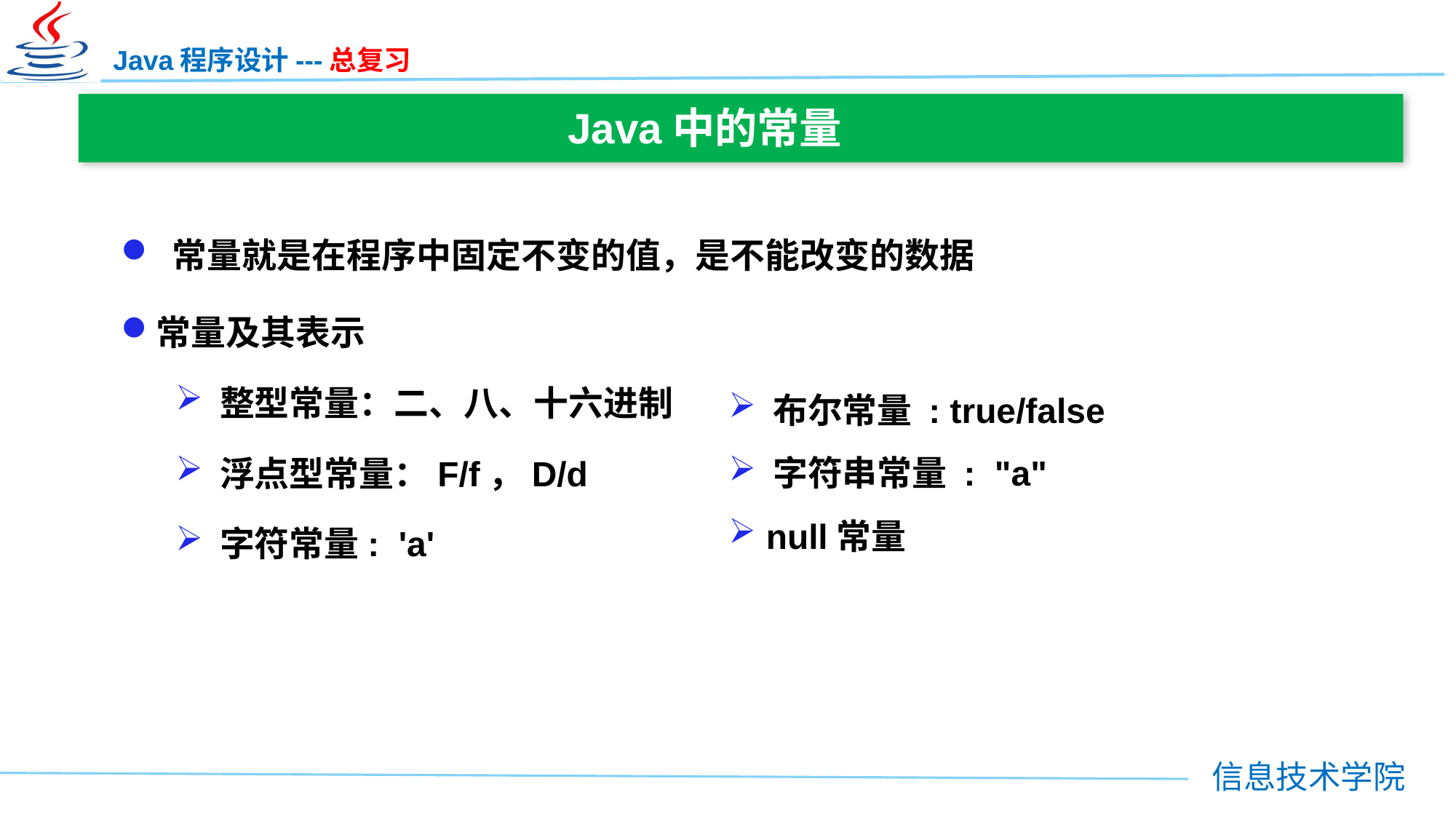

Java中的常量
 常量就是在程序中固定不变的值，是不能改变的数据
常量及其表示
 整型常量：二、八、十六进制
 浮点型常量：F/f，D/d
 字符常量:  'a'

 布尔常量 : true/false
 字符串常量 :  "a"
 null常量